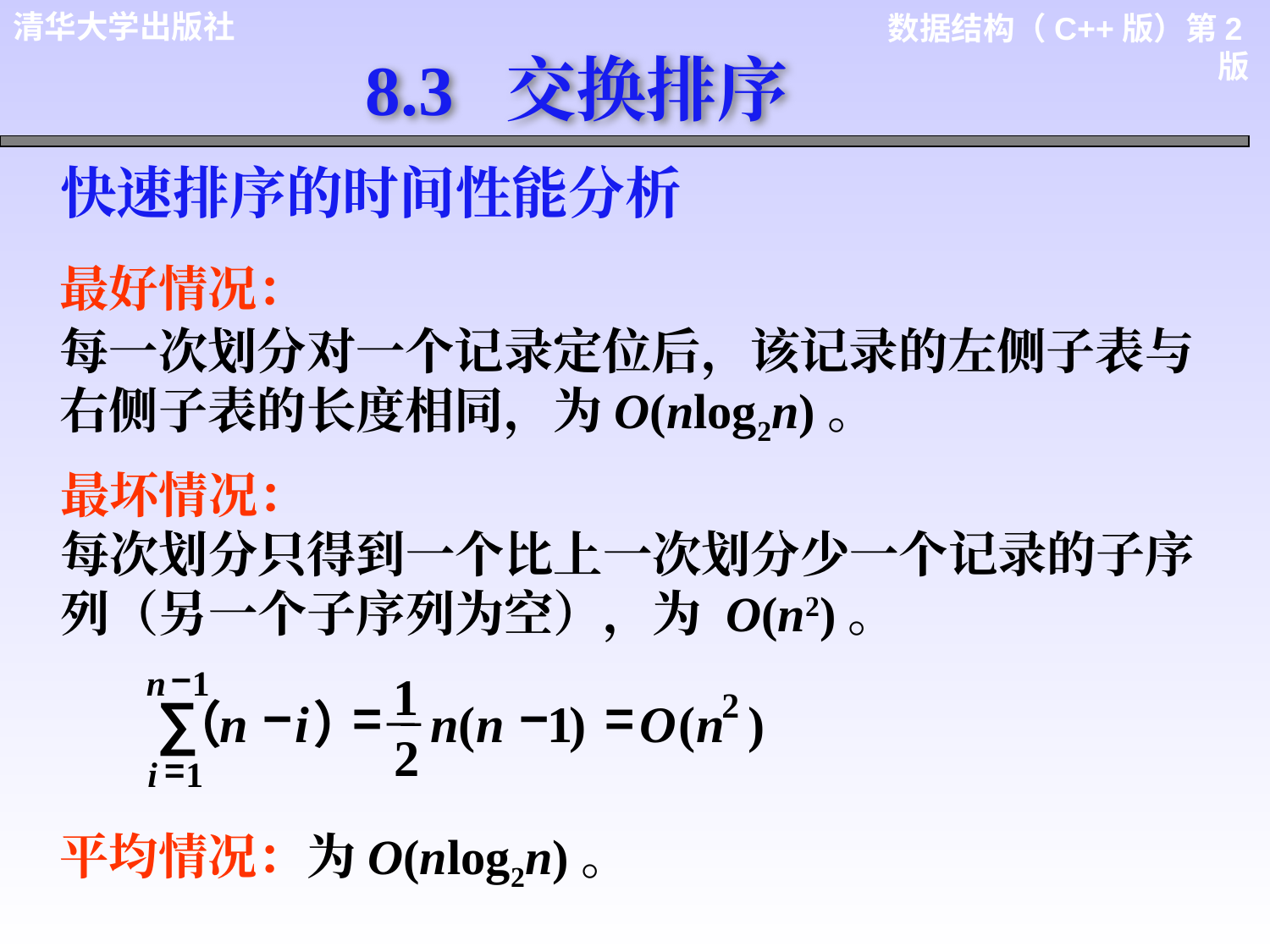

8.3  交换排序
快速排序的时间性能分析
最好情况：
每一次划分对一个记录定位后，该记录的左侧子表与右侧子表的长度相同，为O(nlog2n)。

最坏情况：
每次划分只得到一个比上一次划分少一个记录的子序列（另一个子序列为空），为 O(n2)。

−
n
1
1
2
∑
−
=
−
=
n
i
n
(
n
1
)
O
(
n
)
（
）
2
=
i
1
平均情况：为O(nlog2n)。